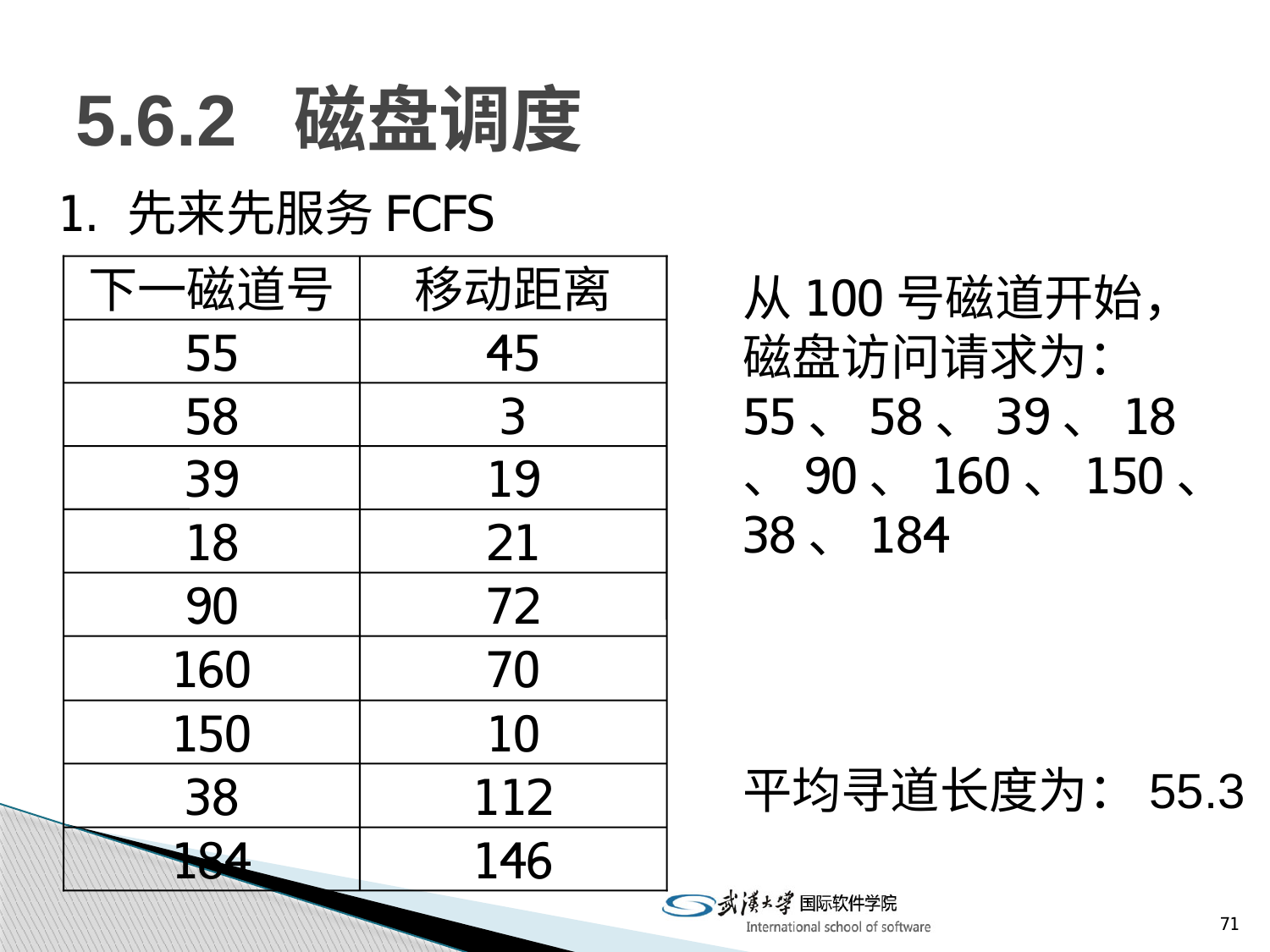

# 5.6.2  磁盘调度
1. 先来先服务FCFS
下一磁道号

移动距离

从100号磁道开始，磁盘访问请求为：55、58、39、18、90、160、150、38、184
55

45
58

3
39

19
18

21
90

72
160

70
150

10
平均寻道长度为：55.3
38

112
184

146
71